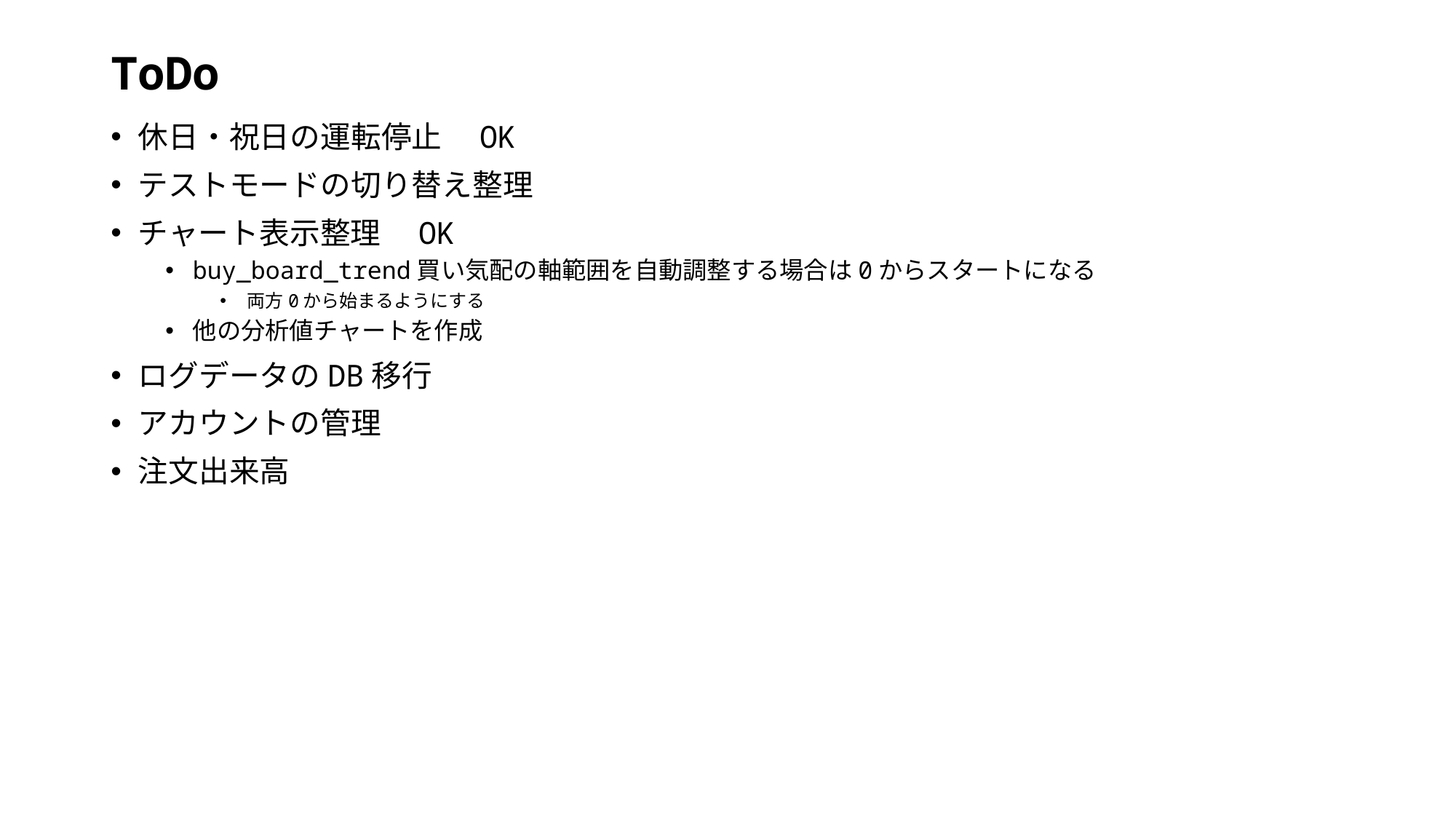

# ToDo
休日・祝日の運転停止　OK
テストモードの切り替え整理
チャート表示整理　OK
buy_board_trend買い気配の軸範囲を自動調整する場合は0からスタートになる
両方0から始まるようにする
他の分析値チャートを作成
ログデータのDB移行
アカウントの管理
注文出来高